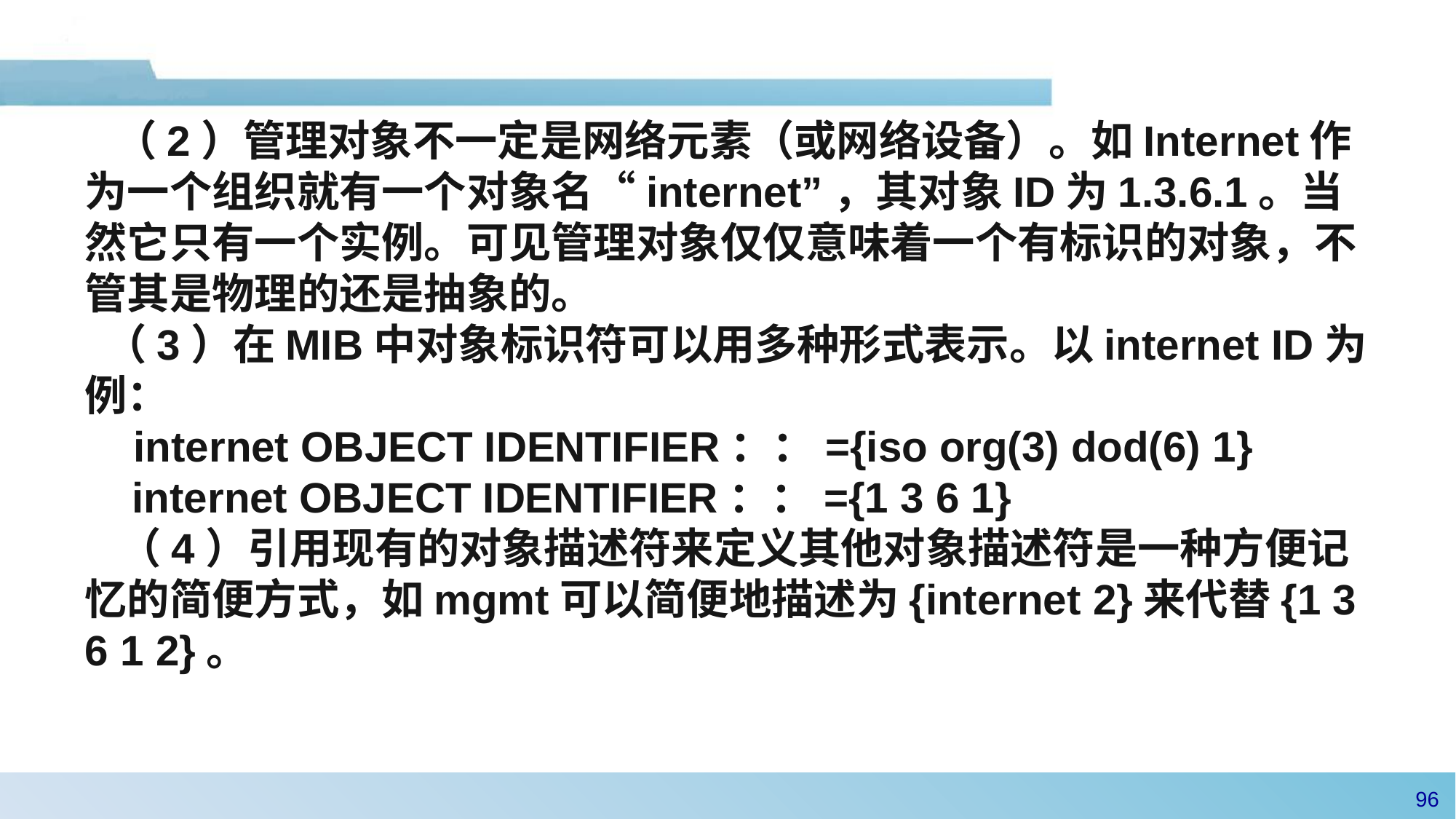

（2）管理对象不一定是网络元素（或网络设备）。如Internet作为一个组织就有一个对象名“internet”，其对象ID为1.3.6.1。当然它只有一个实例。可见管理对象仅仅意味着一个有标识的对象，不管其是物理的还是抽象的。
  （3）在MIB中对象标识符可以用多种形式表示。以internet ID为例：
    internet OBJECT IDENTIFIER：：={iso org(3) dod(6) 1}
    internet OBJECT IDENTIFIER：：={1 3 6 1}
  （4）引用现有的对象描述符来定义其他对象描述符是一种方便记忆的简便方式，如mgmt可以简便地描述为{internet 2}来代替{1 3 6 1 2}。
96